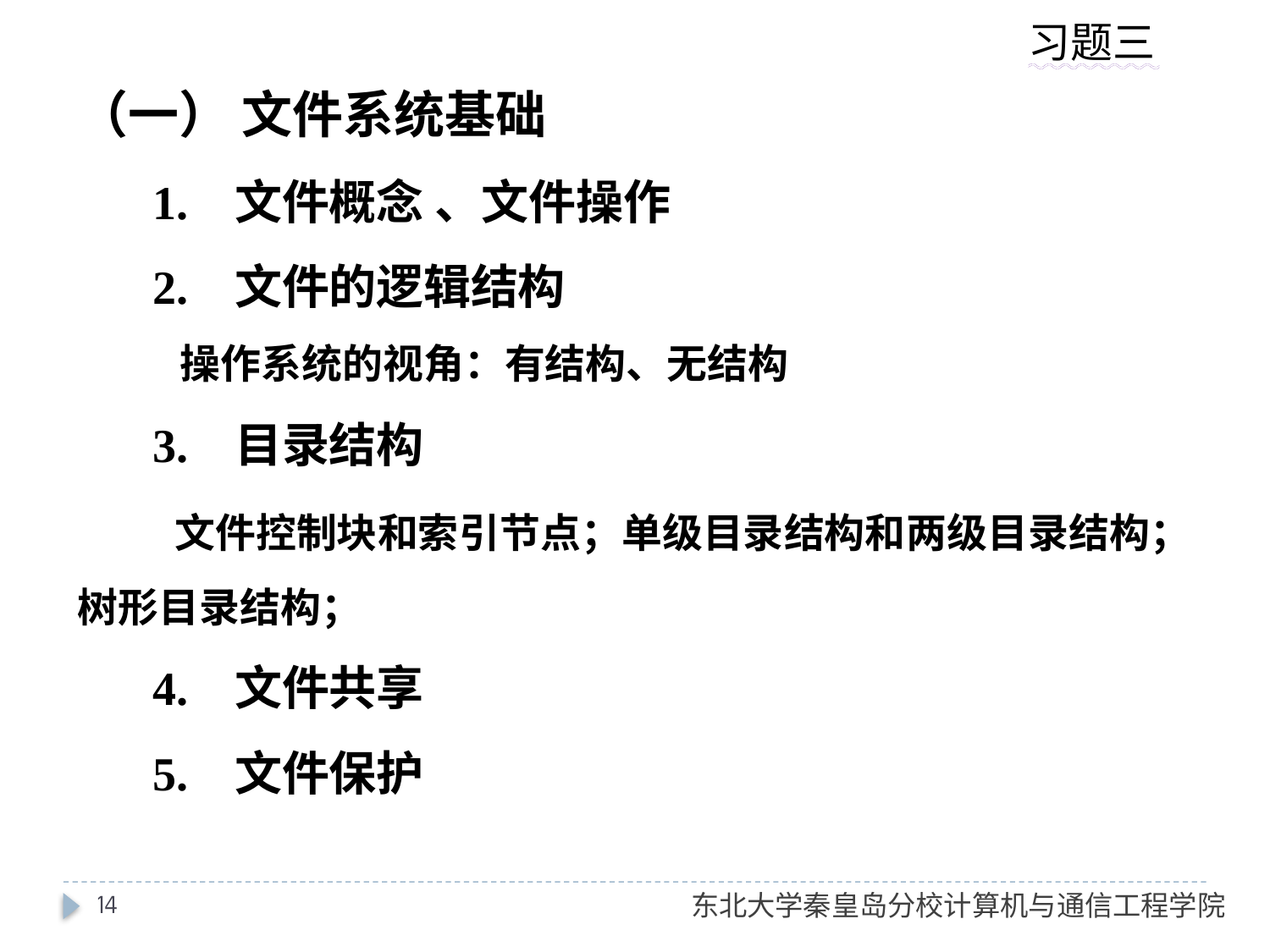

（一） 文件系统基础
      1.   文件概念 、文件操作
      2.   文件的逻辑结构
          操作系统的视角：有结构、无结构
      3.   目录结构
         文件控制块和索引节点；单级目录结构和两级目录结构；树形目录结构；
      4.   文件共享
      5.   文件保护
14